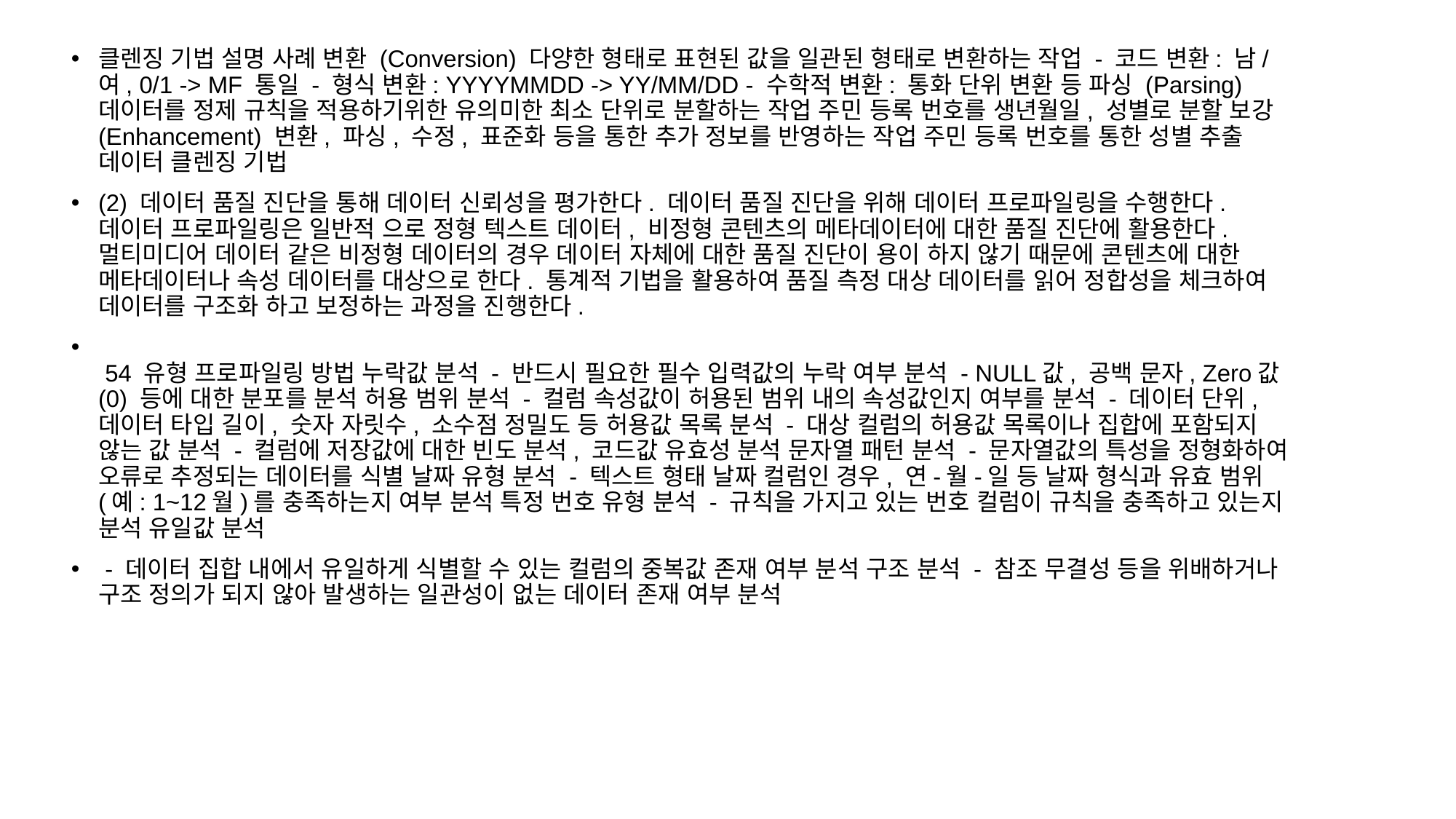

클렌징 기법 설명 사례 변환 (Conversion) 다양한 형태로 표현된 값을 일관된 형태로 변환하는 작업 - 코드 변환: 남/여, 0/1 -> MF 통일 - 형식 변환: YYYYMMDD -> YY/MM/DD - 수학적 변환: 통화 단위 변환 등 파싱 (Parsing) 데이터를 정제 규칙을 적용하기위한 유의미한 최소 단위로 분할하는 작업 주민 등록 번호를 생년월일, 성별로 분할 보강 (Enhancement) 변환, 파싱, 수정, 표준화 등을 통한 추가 정보를 반영하는 작업 주민 등록 번호를 통한 성별 추출 데이터 클렌징 기법
(2) 데이터 품질 진단을 통해 데이터 신뢰성을 평가한다. 데이터 품질 진단을 위해 데이터 프로파일링을 수행한다. 데이터 프로파일링은 일반적 으로 정형 텍스트 데이터, 비정형 콘텐츠의 메타데이터에 대한 품질 진단에 활용한다. 멀티미디어 데이터 같은 비정형 데이터의 경우 데이터 자체에 대한 품질 진단이 용이 하지 않기 때문에 콘텐츠에 대한 메타데이터나 속성 데이터를 대상으로 한다. 통계적 기법을 활용하여 품질 측정 대상 데이터를 읽어 정합성을 체크하여 데이터를 구조화 하고 보정하는 과정을 진행한다.
 54 유형 프로파일링 방법 누락값 분석 - 반드시 필요한 필수 입력값의 누락 여부 분석 - NULL값, 공백 문자, Zero값(0) 등에 대한 분포를 분석 허용 범위 분석 - 컬럼 속성값이 허용된 범위 내의 속성값인지 여부를 분석 - 데이터 단위, 데이터 타입 길이, 숫자 자릿수, 소수점 정밀도 등 허용값 목록 분석 - 대상 컬럼의 허용값 목록이나 집합에 포함되지 않는 값 분석 - 컬럼에 저장값에 대한 빈도 분석, 코드값 유효성 분석 문자열 패턴 분석 - 문자열값의 특성을 정형화하여 오류로 추정되는 데이터를 식별 날짜 유형 분석 - 텍스트 형태 날짜 컬럼인 경우, 연-월-일 등 날짜 형식과 유효 범위(예: 1~12월)를 충족하는지 여부 분석 특정 번호 유형 분석 - 규칙을 가지고 있는 번호 컬럼이 규칙을 충족하고 있는지 분석 유일값 분석
 - 데이터 집합 내에서 유일하게 식별할 수 있는 컬럼의 중복값 존재 여부 분석 구조 분석 - 참조 무결성 등을 위배하거나 구조 정의가 되지 않아 발생하는 일관성이 없는 데이터 존재 여부 분석